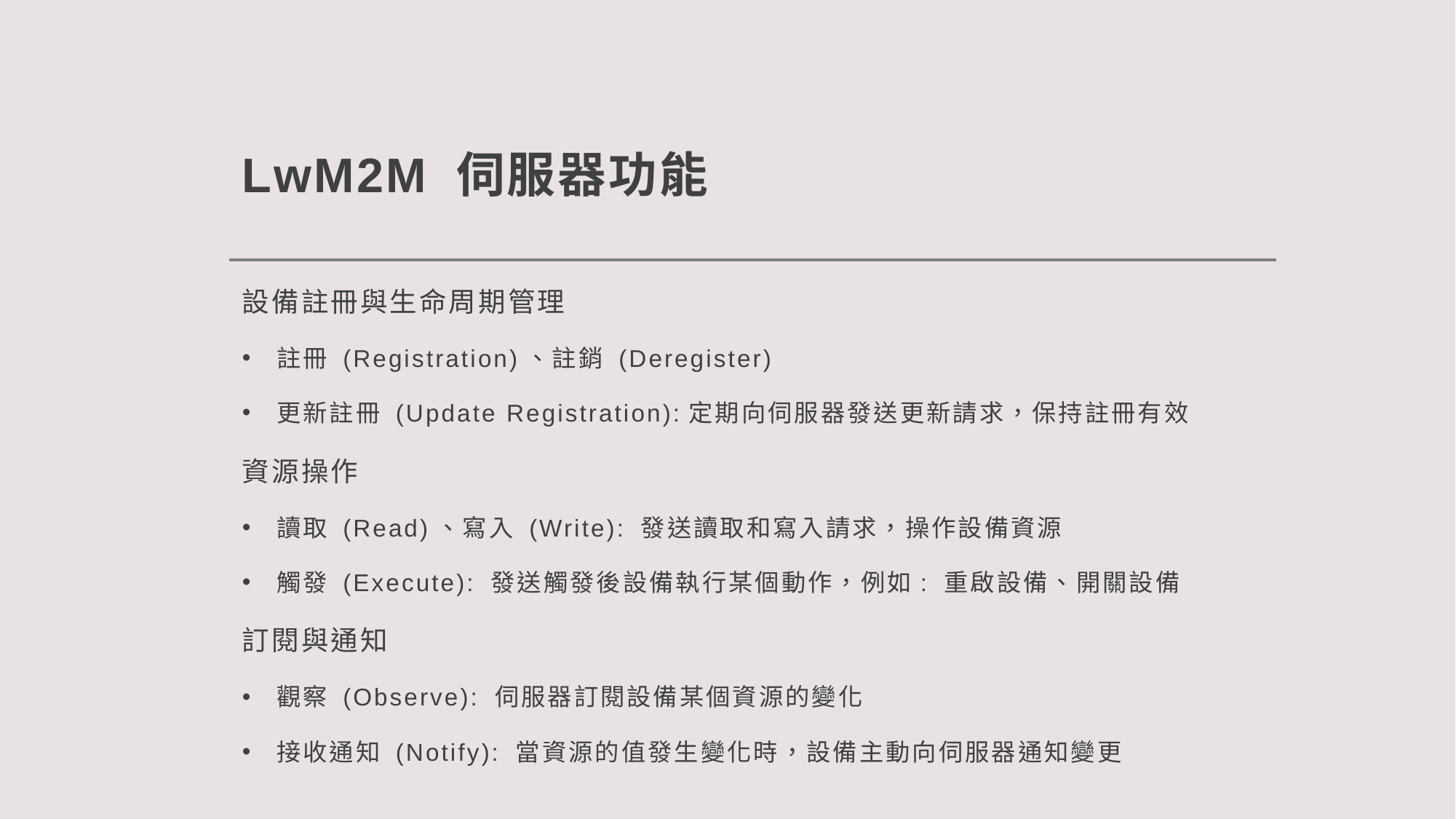

# LwM2M 伺服器功能
設備註冊與生命周期管理
註冊 (Registration)、註銷 (Deregister)
更新註冊 (Update Registration):定期向伺服器發送更新請求，保持註冊有效
資源操作
讀取 (Read)、寫入 (Write): 發送讀取和寫入請求，操作設備資源
觸發 (Execute): 發送觸發後設備執行某個動作，例如: 重啟設備、開關設備
訂閱與通知
觀察 (Observe): 伺服器訂閱設備某個資源的變化
接收通知 (Notify): 當資源的值發生變化時，設備主動向伺服器通知變更